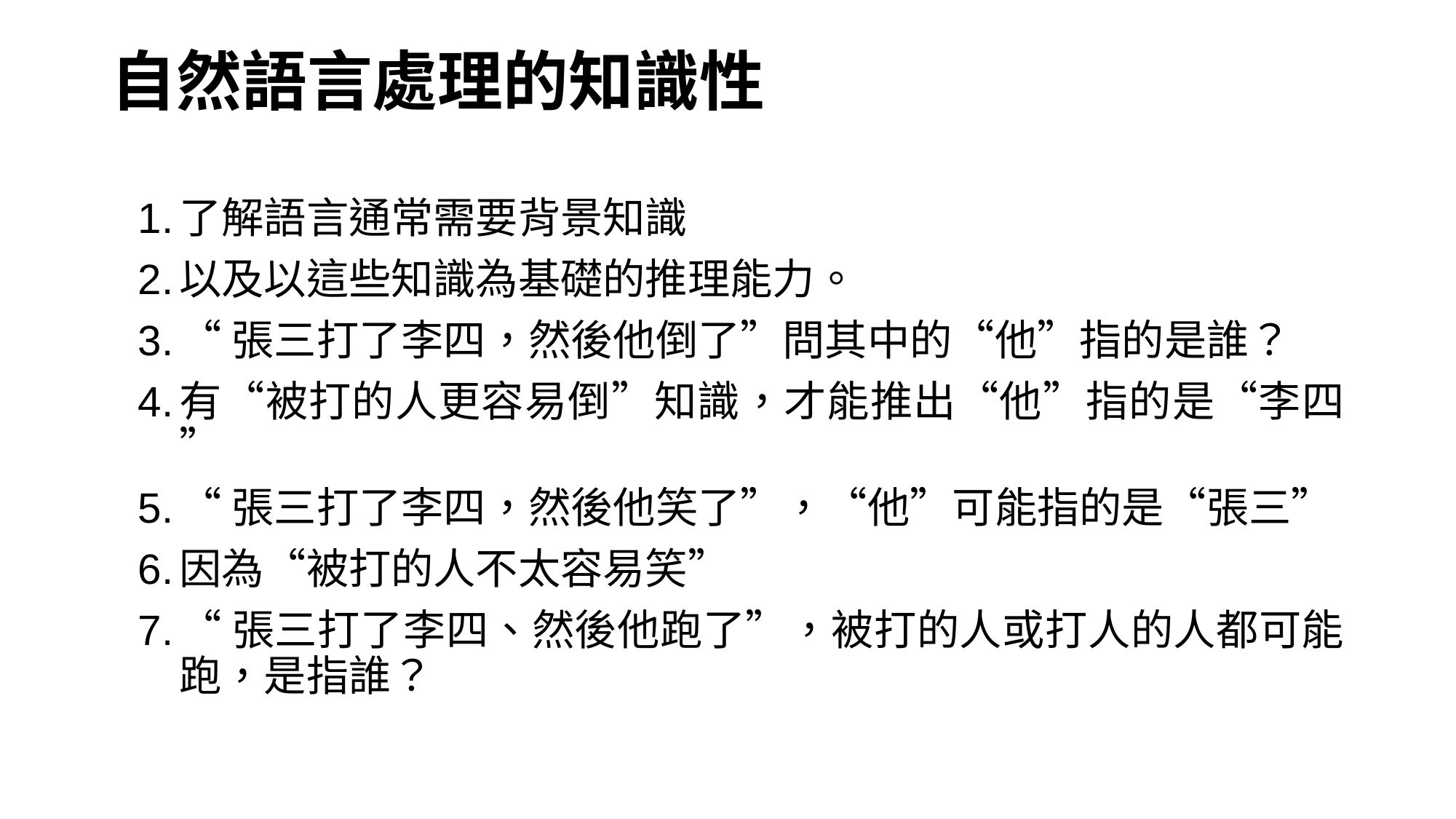

# 自然語言處理的知識性
了解語言通常需要背景知識
以及以這些知識為基礎的推理能力。
“張三打了李四，然後他倒了”問其中的“他”指的是誰？
有“被打的人更容易倒”知識，才能推出“他”指的是“李四”
“張三打了李四，然後他笑了”，“他”可能指的是“張三”
因為“被打的人不太容易笑”
“張三打了李四、然後他跑了”，被打的人或打人的人都可能跑，是指誰？